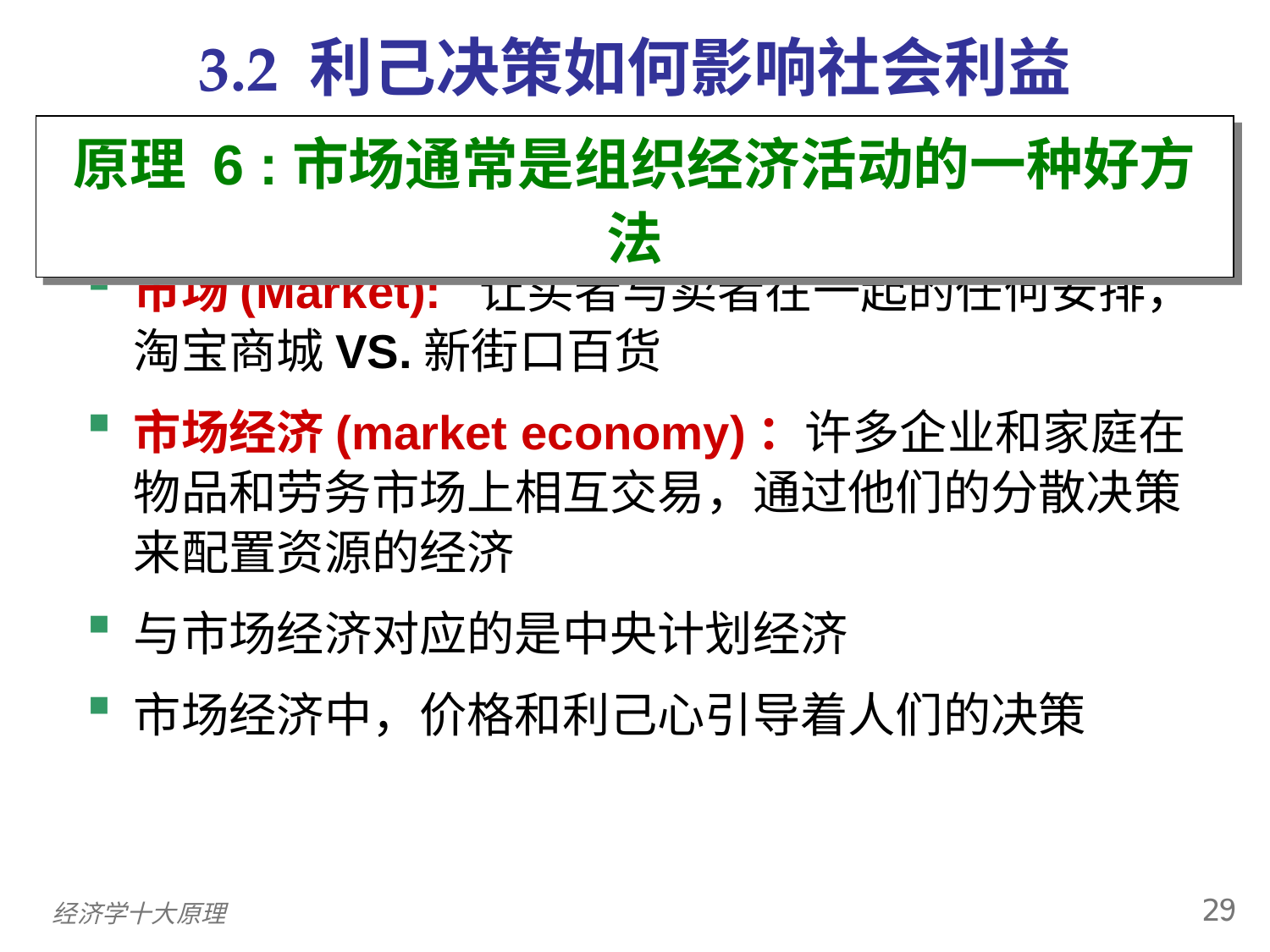

3.2 利己决策如何影响社会利益
原理 6 :市场通常是组织经济活动的一种好方法
市场(Market):  让买者与卖者在一起的任何安排，淘宝商城VS.新街口百货
市场经济(market economy)：许多企业和家庭在物品和劳务市场上相互交易，通过他们的分散决策来配置资源的经济
与市场经济对应的是中央计划经济
市场经济中，价格和利己心引导着人们的决策
29
经济学十大原理